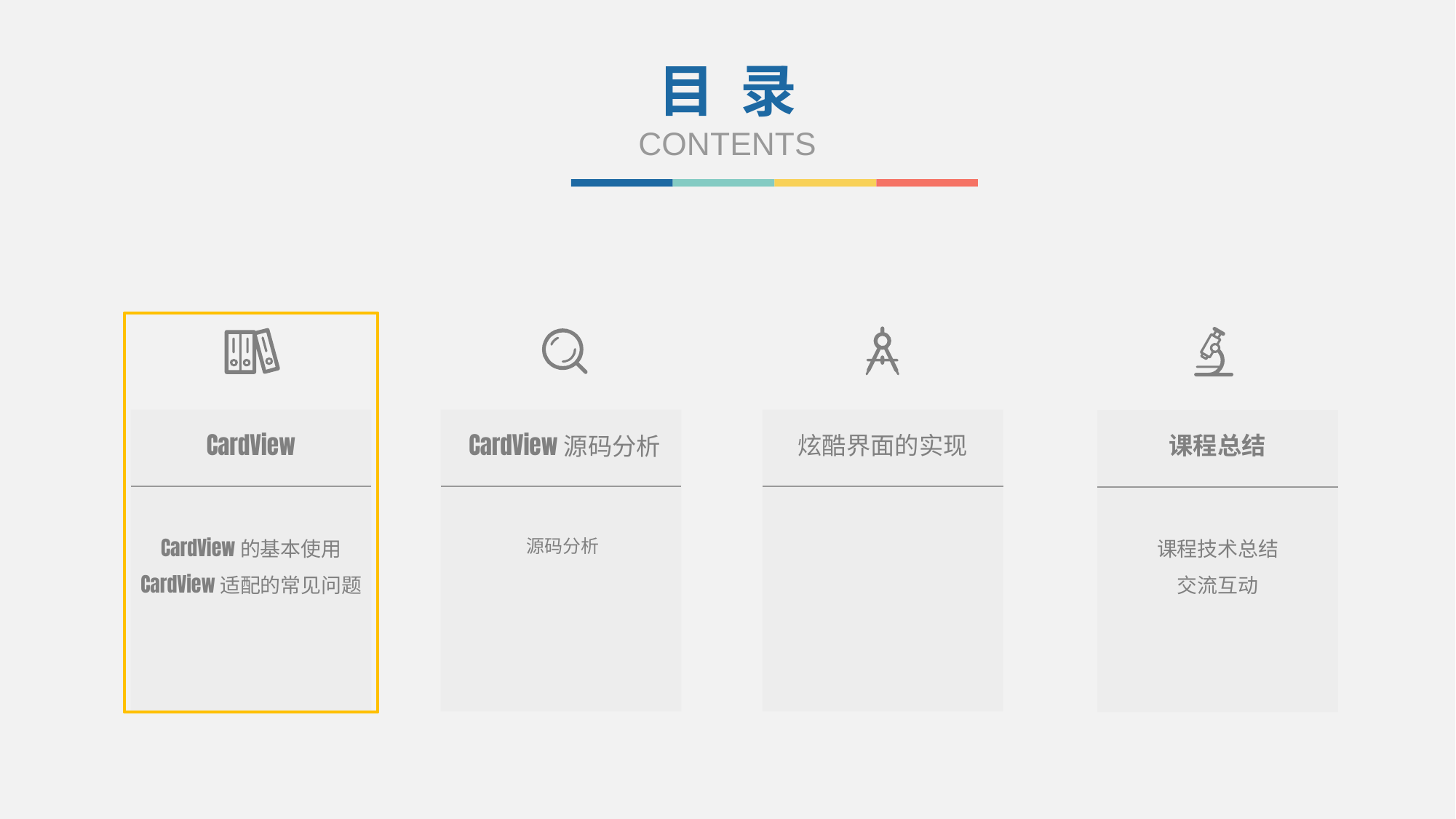

目  录
CONTENTS

课程总结
炫酷界面的实现
CardView源码分析
CardView
源码分析
课程技术总结
交流互动
CardView的基本使用
CardView适配的常见问题